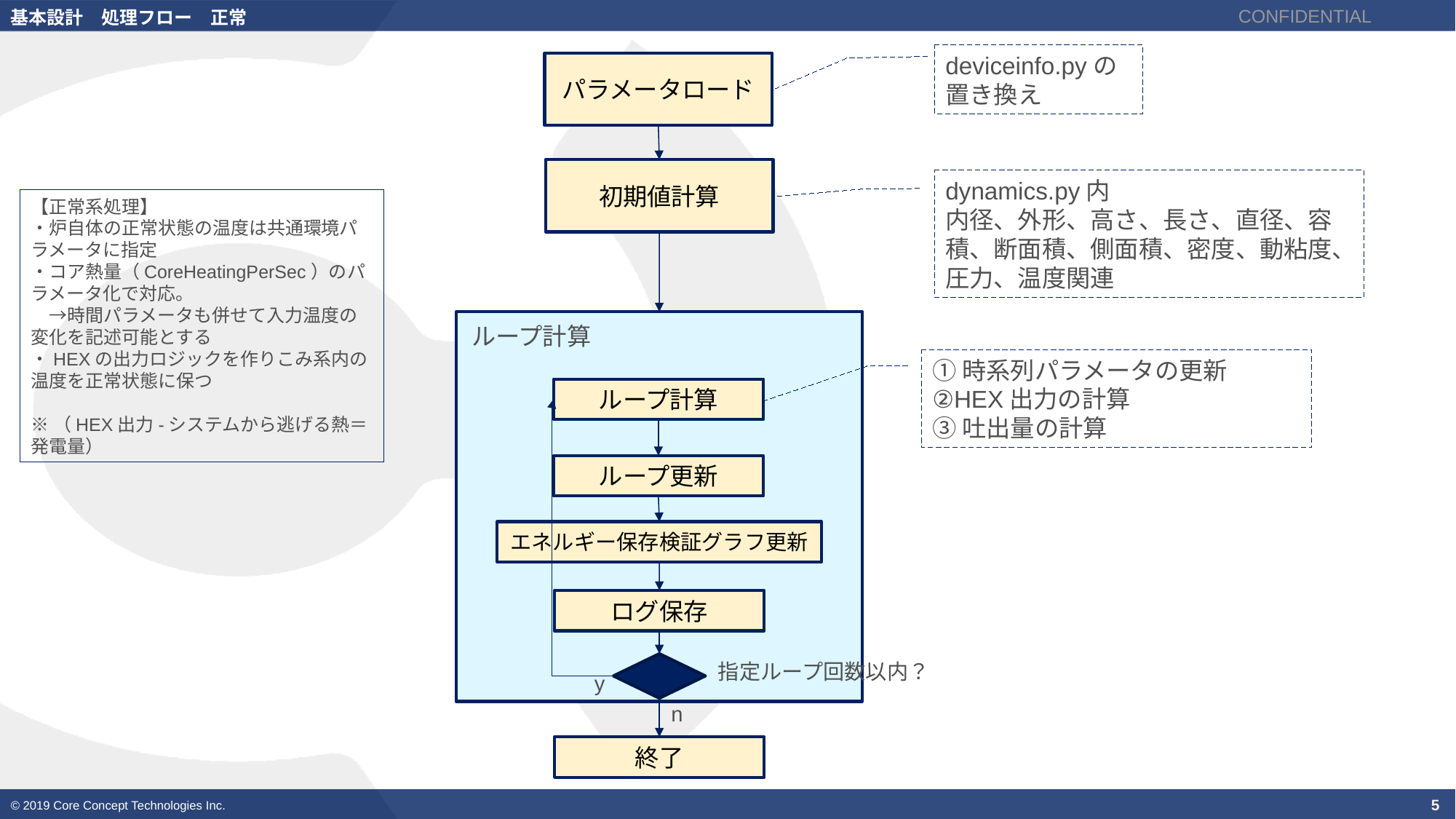

CONFIDENTIAL
基本設計　処理フロー　正常
deviceinfo.pyの置き換え
パラメータロード
初期値計算
dynamics.py内
内径、外形、高さ、長さ、直径、容積、断面積、側面積、密度、動粘度、
圧力、温度関連
【正常系処理】
・炉自体の正常状態の温度は共通環境パラメータに指定
・コア熱量（CoreHeatingPerSec）のパラメータ化で対応。
　→時間パラメータも併せて入力温度の変化を記述可能とする
・HEXの出力ロジックを作りこみ系内の温度を正常状態に保つ

※（HEX出力-システムから逃げる熱＝発電量）

ループ計算
①時系列パラメータの更新
②HEX出力の計算
③吐出量の計算
ループ計算
ループ更新
エネルギー保存検証グラフ更新
ログ保存
指定ループ回数以内？

y
n
終了
5